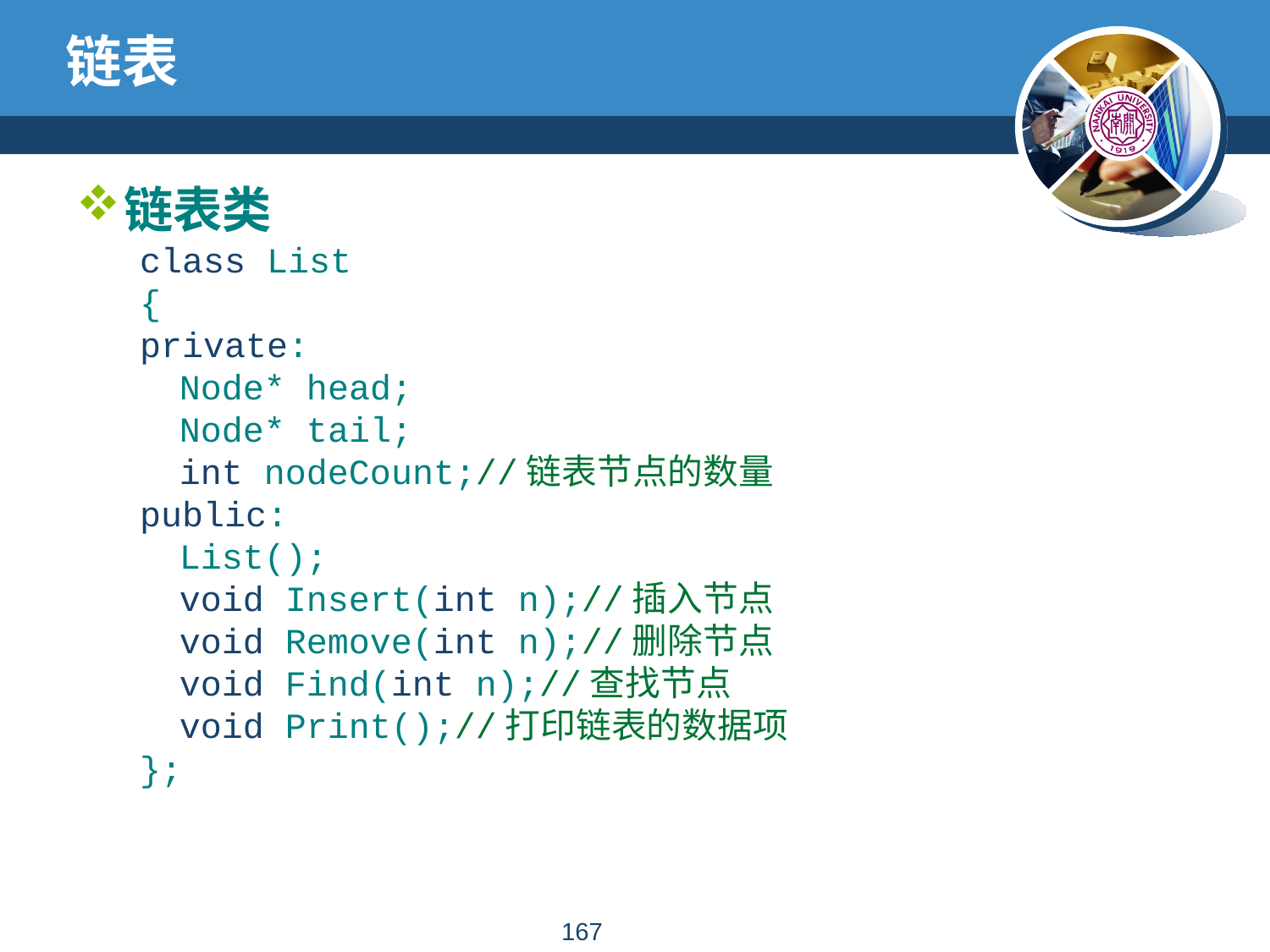

# 链表
链表类
class List
{
private:
	Node* head;
	Node* tail;
	int nodeCount;//链表节点的数量
public:
	List();
	void Insert(int n);//插入节点
	void Remove(int n);//删除节点
	void Find(int n);//查找节点
	void Print();//打印链表的数据项
};
167